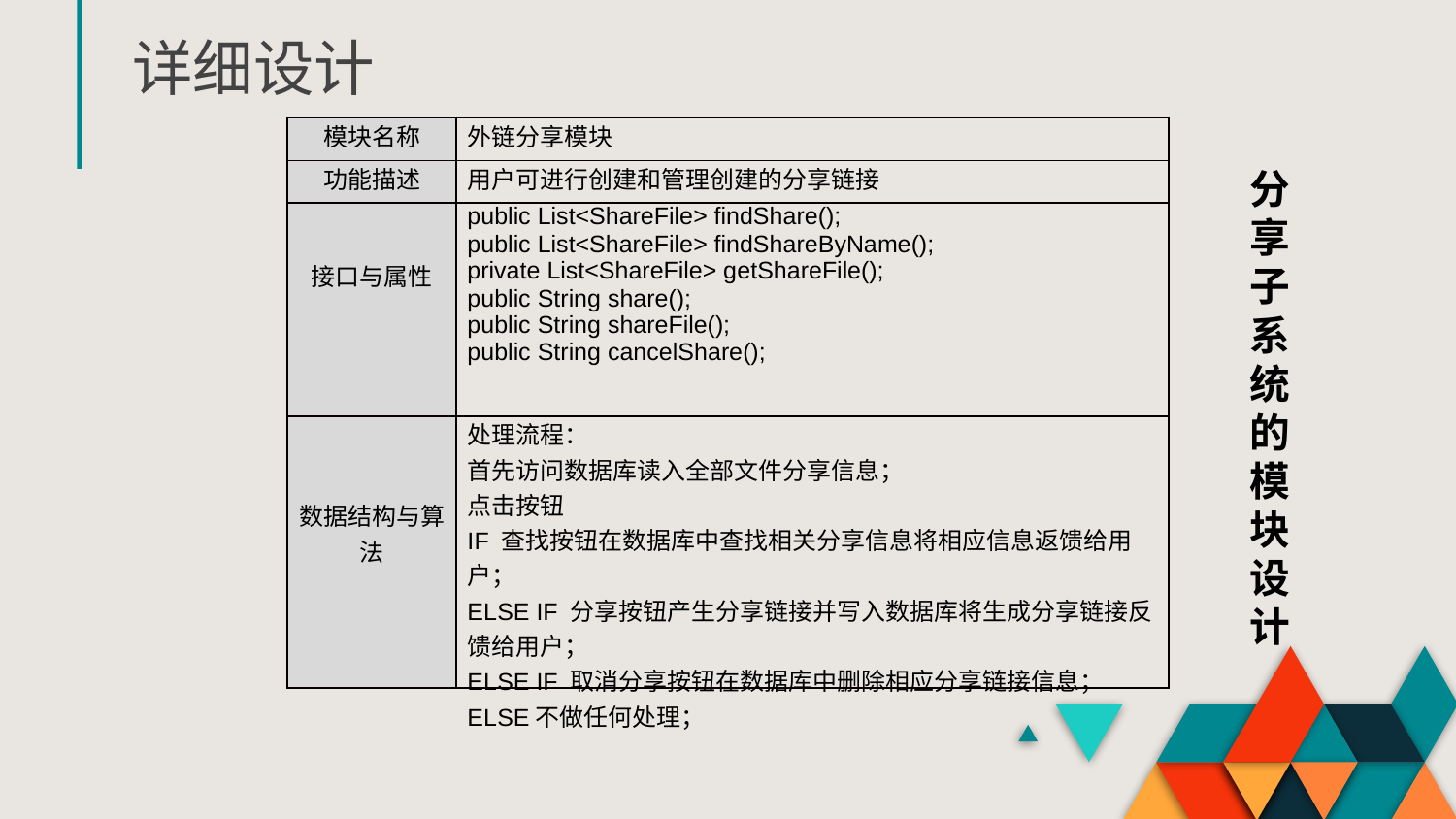

# 详细设计
| 模块名称 | 外链分享模块 |
| --- | --- |
| 功能描述 | 用户可进行创建和管理创建的分享链接 |
| 接口与属性 | public List<ShareFile> findShare(); public List<ShareFile> findShareByName(); private List<ShareFile> getShareFile(); public String share(); public String shareFile(); public String cancelShare(); |
| 数据结构与算法 | 处理流程： 首先访问数据库读入全部文件分享信息； 点击按钮 IF 查找按钮在数据库中查找相关分享信息将相应信息返馈给用户； ELSE IF 分享按钮产生分享链接并写入数据库将生成分享链接反馈给用户； ELSE IF 取消分享按钮在数据库中删除相应分享链接信息； ELSE不做任何处理； |
分享子系统的模块设计